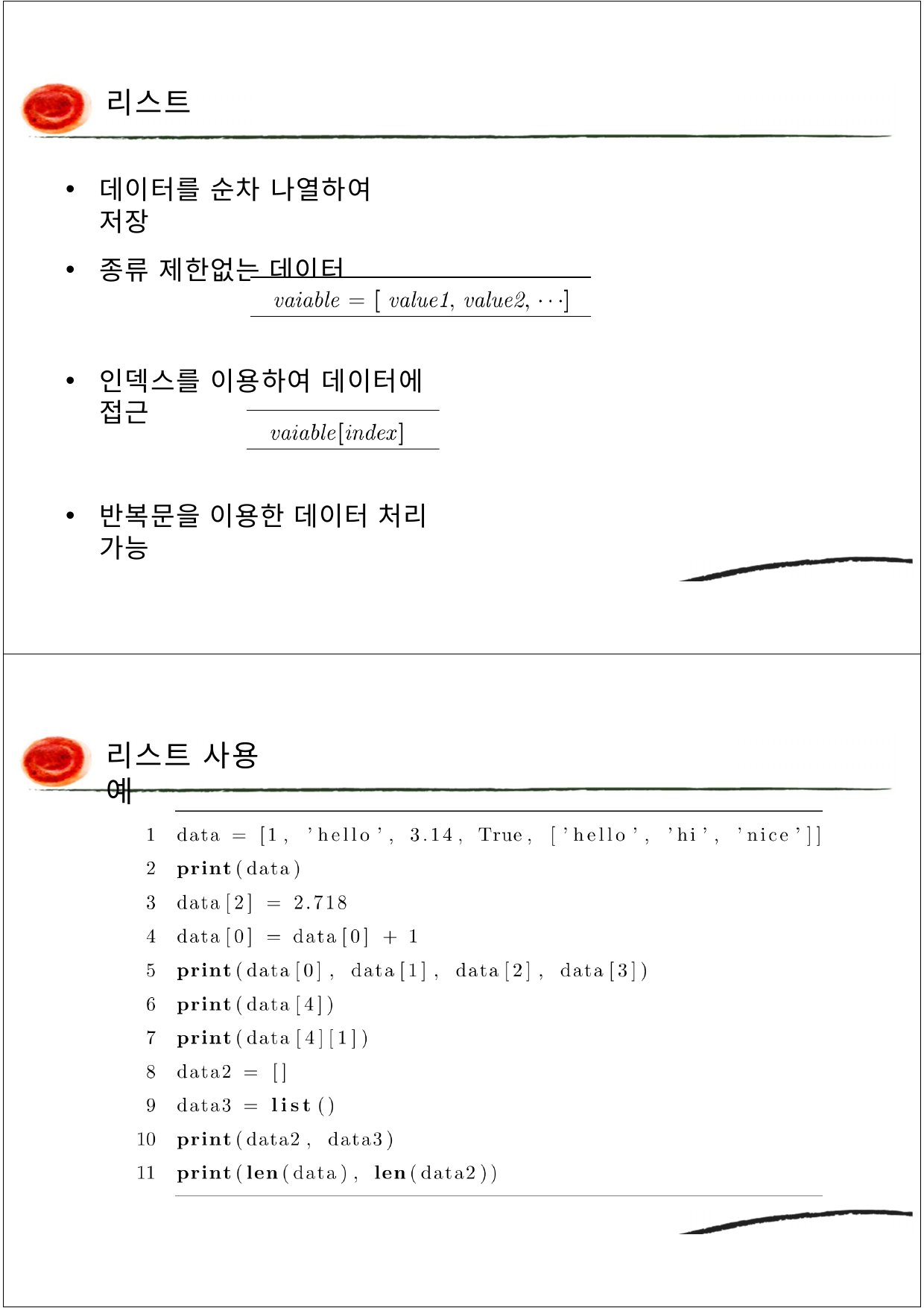

리스트

데이터를 순차 나열하여 저장
종류 제한없는 데이터.

인덱스를 이용하여 데이터에 접근

반복문을 이용한 데이터 처리 가능

리스트 사용 예